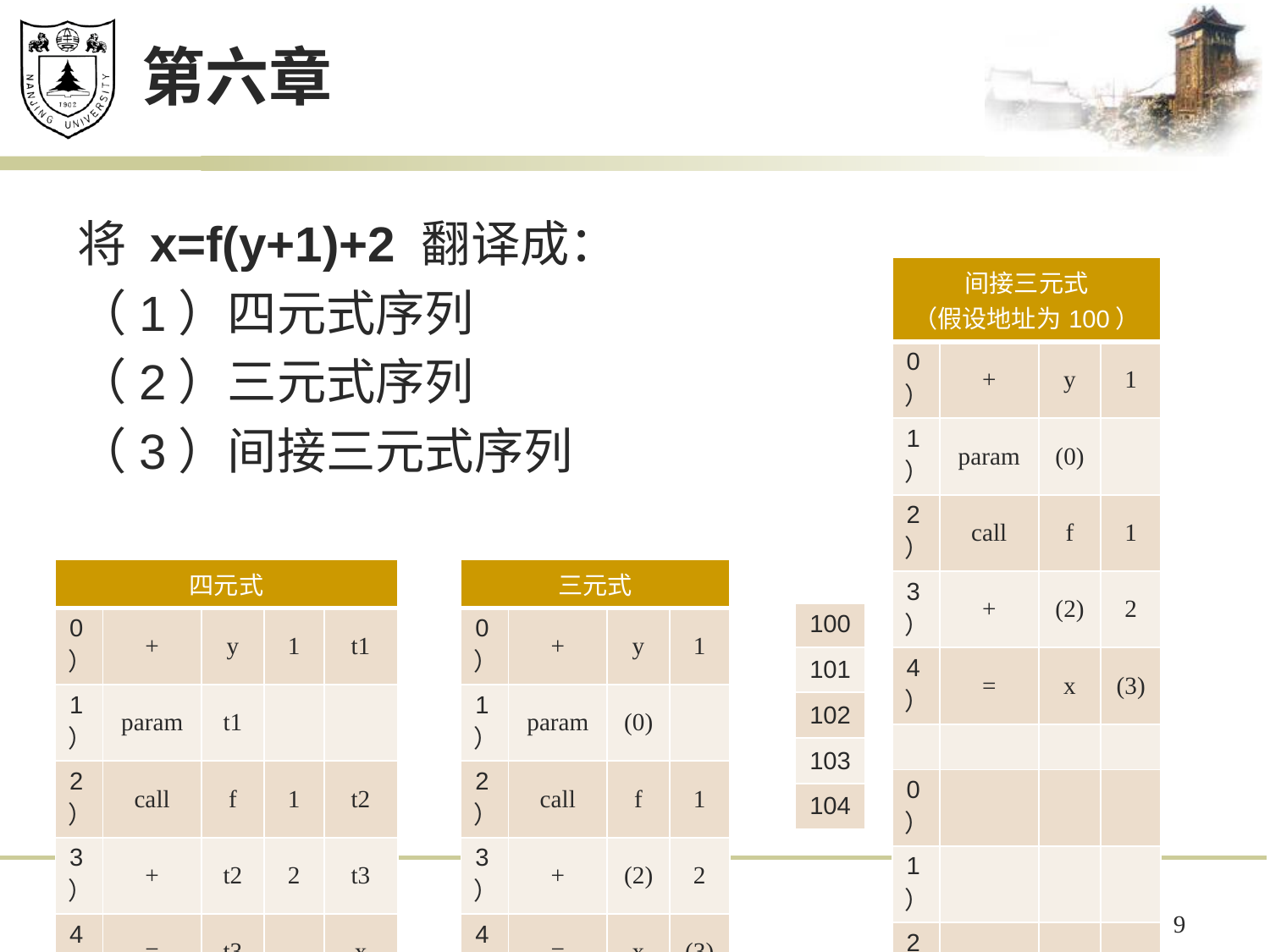

# 第六章
将 x=f(y+1)+2 翻译成：
（1）四元式序列
（2）三元式序列
（3）间接三元式序列
| 间接三元式 （假设地址为100） |  |  |  |
| --- | --- | --- | --- |
| 0） | + | y | 1 |
| 1） | param | (0) |  |
| 2） | call | f | 1 |
| 3） | + | (2) | 2 |
| 4） | = | x | (3) |
|  |  |  |  |
| 0） |  |  |  |
| 1） |  |  |  |
| 2） |  |  |  |
| 3） |  |  |  |
| 4） |  |  |  |
|  |
| --- |
| 100 |
| 101 |
| 102 |
| 103 |
| 104 |
| 四元式 |  |  |  |  |
| --- | --- | --- | --- | --- |
| 0） | + | y | 1 | t1 |
| 1） | param | t1 |  |  |
| 2） | call | f | 1 | t2 |
| 3） | + | t2 | 2 | t3 |
| 4） | = | t3 |  | x |
| 三元式 |  |  |  |
| --- | --- | --- | --- |
| 0） | + | y | 1 |
| 1） | param | (0) |  |
| 2） | call | f | 1 |
| 3） | + | (2) | 2 |
| 4） | = | x | (3) |